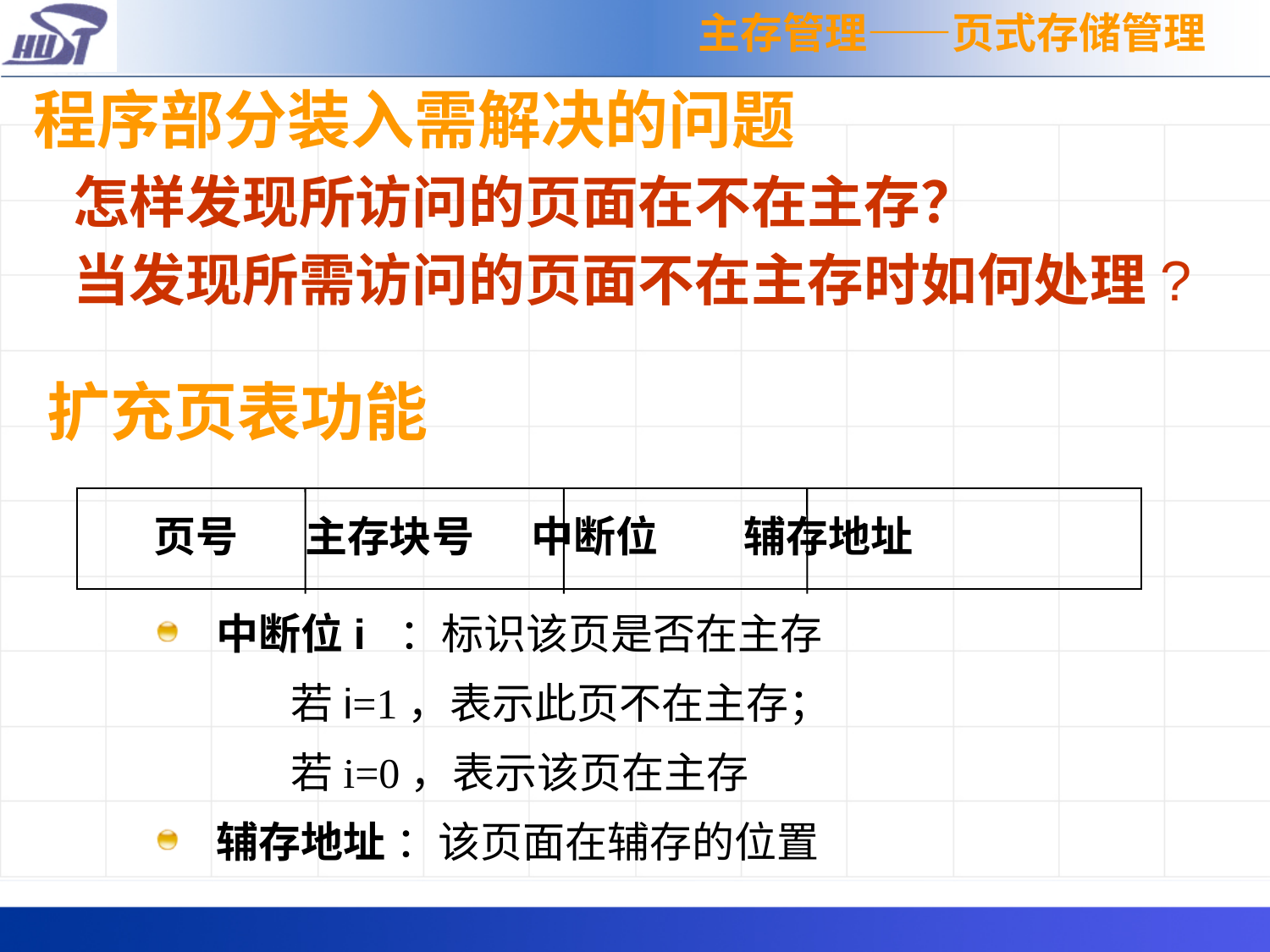

主存管理——页式存储管理
程序部分装入需解决的问题
  怎样发现所访问的页面在不在主存？
  当发现所需访问的页面不在主存时如何处理?
扩充页表功能
         页号       主存块号      中断位         辅存地址

中断位i  ：标识该页是否在主存
		若i=1，表示此页不在主存；
		若i=0，表示该页在主存
辅存地址 ：该页面在辅存的位置